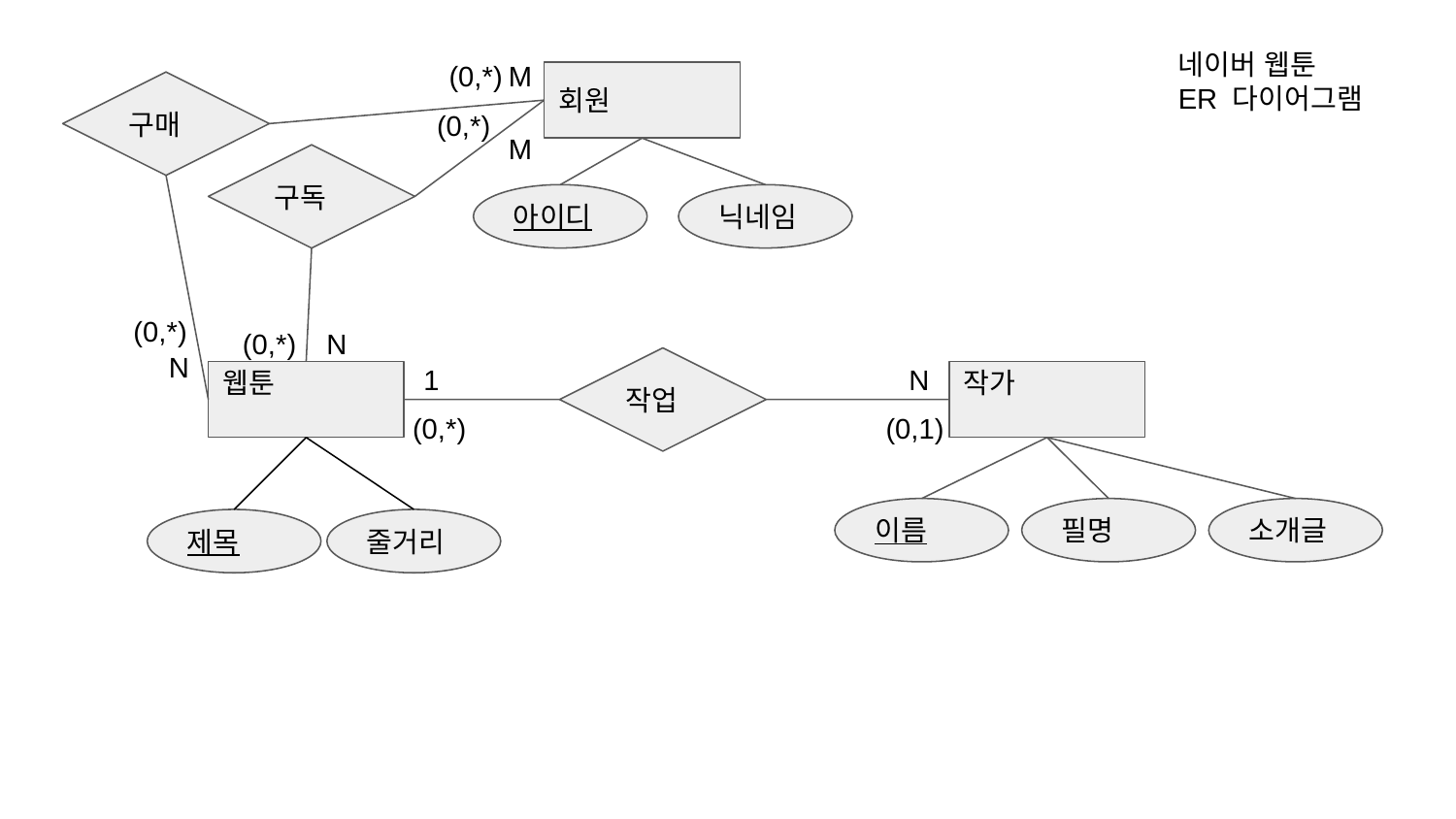

네이버 웹툰
ER 다이어그램
(0,*)
M
회원
구매
(0,*)
M
구독
아이디
닉네임
(0,*)
(0,*)
N
N
1
N
작업
작가

웹툰

(0,*)
(0,1)
이름
필명
소개글
제목
줄거리